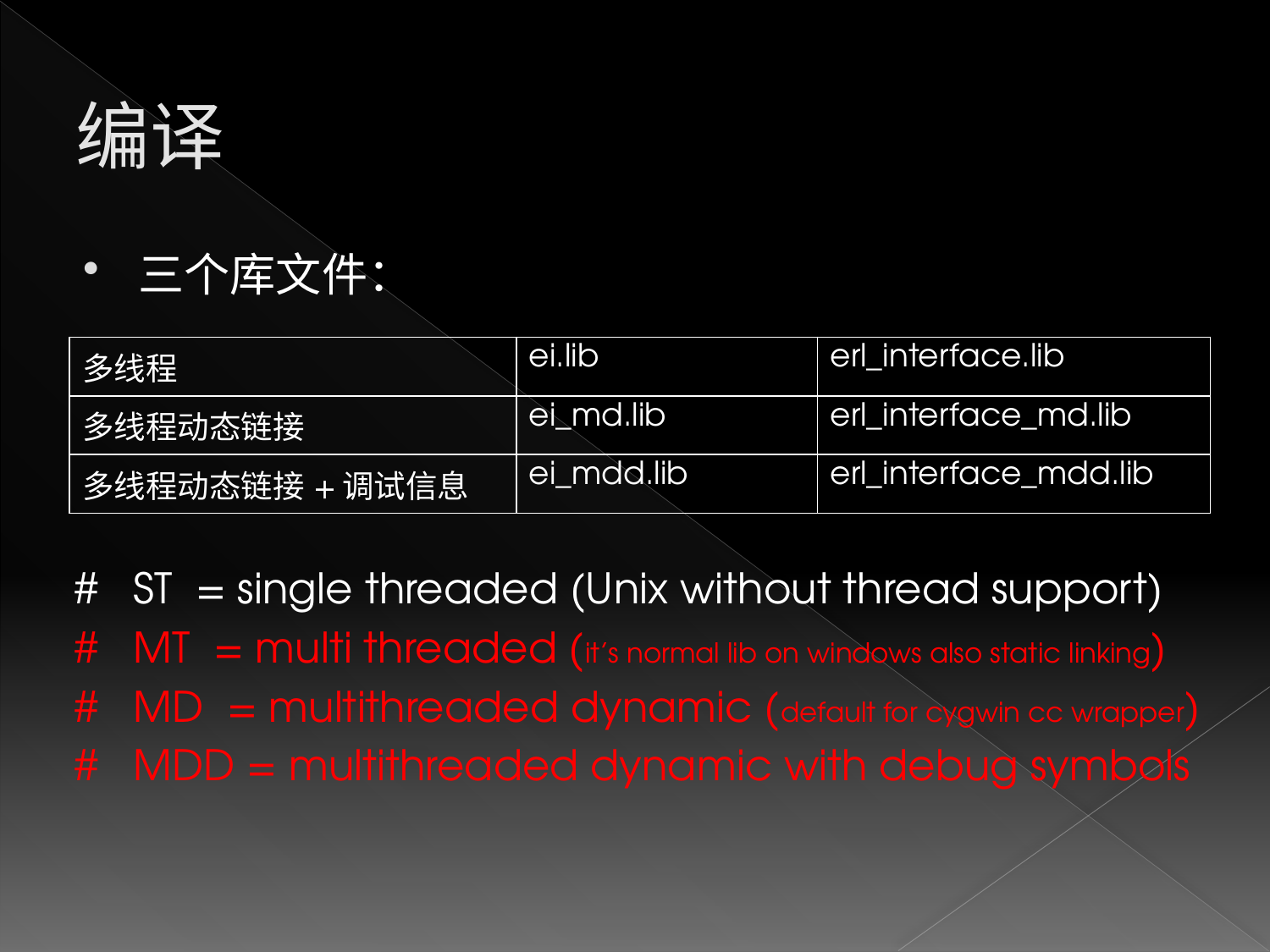

# 编译
三个库文件：
| 多线程 | ei.lib | erl\_interface.lib |
| --- | --- | --- |
| 多线程动态链接 | ei\_md.lib | erl\_interface\_md.lib |
| 多线程动态链接+调试信息 | ei\_mdd.lib | erl\_interface\_mdd.lib |
#   ST  = single threaded (Unix without thread support)
#   MT  = multi threaded (it’s normal lib on windows also static linking)
#   MD  = multithreaded dynamic (default for cygwin cc wrapper)
#   MDD = multithreaded dynamic with debug symbols